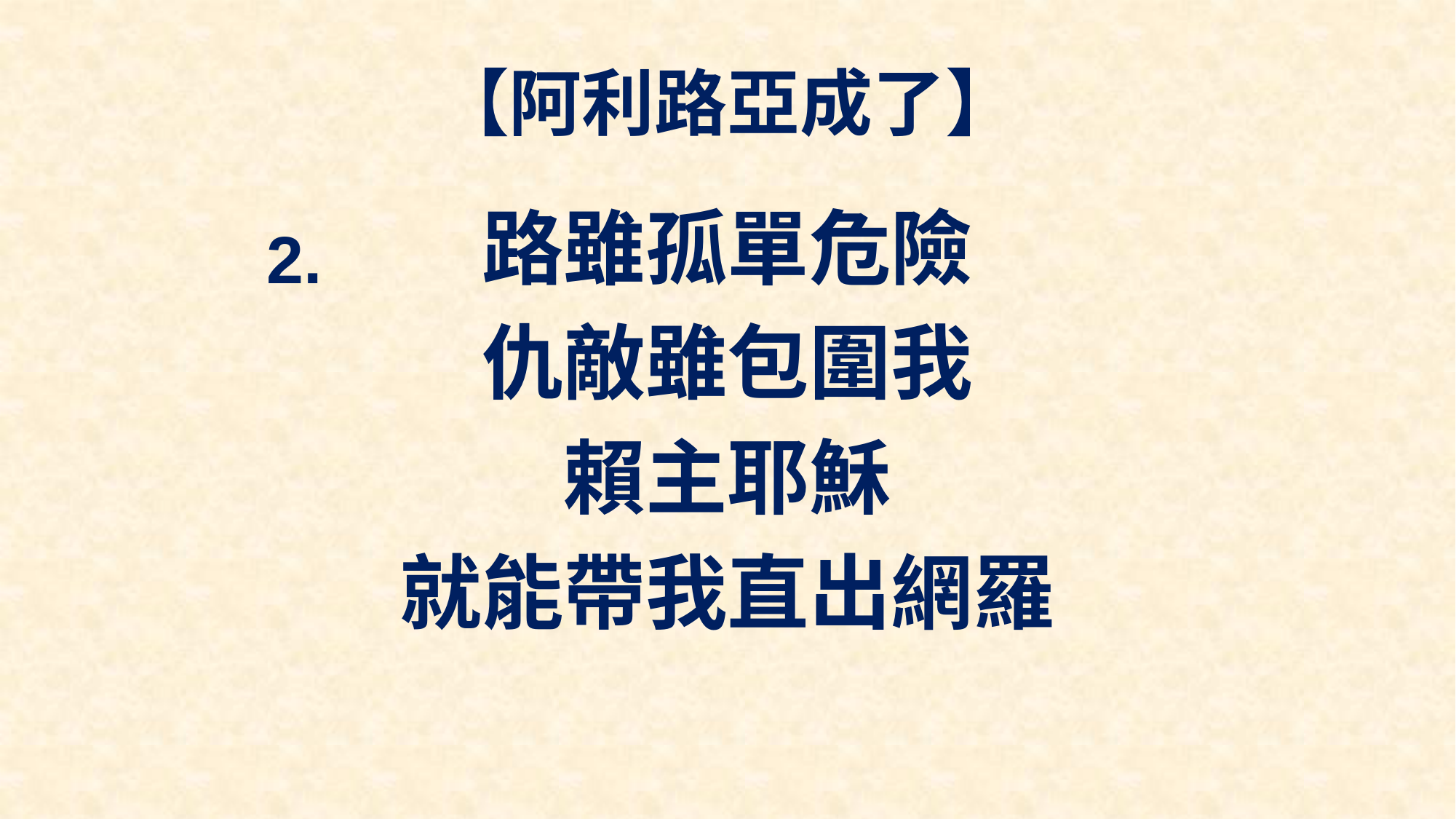

# 【阿利路亞成了】
路雖孤單危險
仇敵雖包圍我
賴主耶穌
就能帶我直出網羅
2.